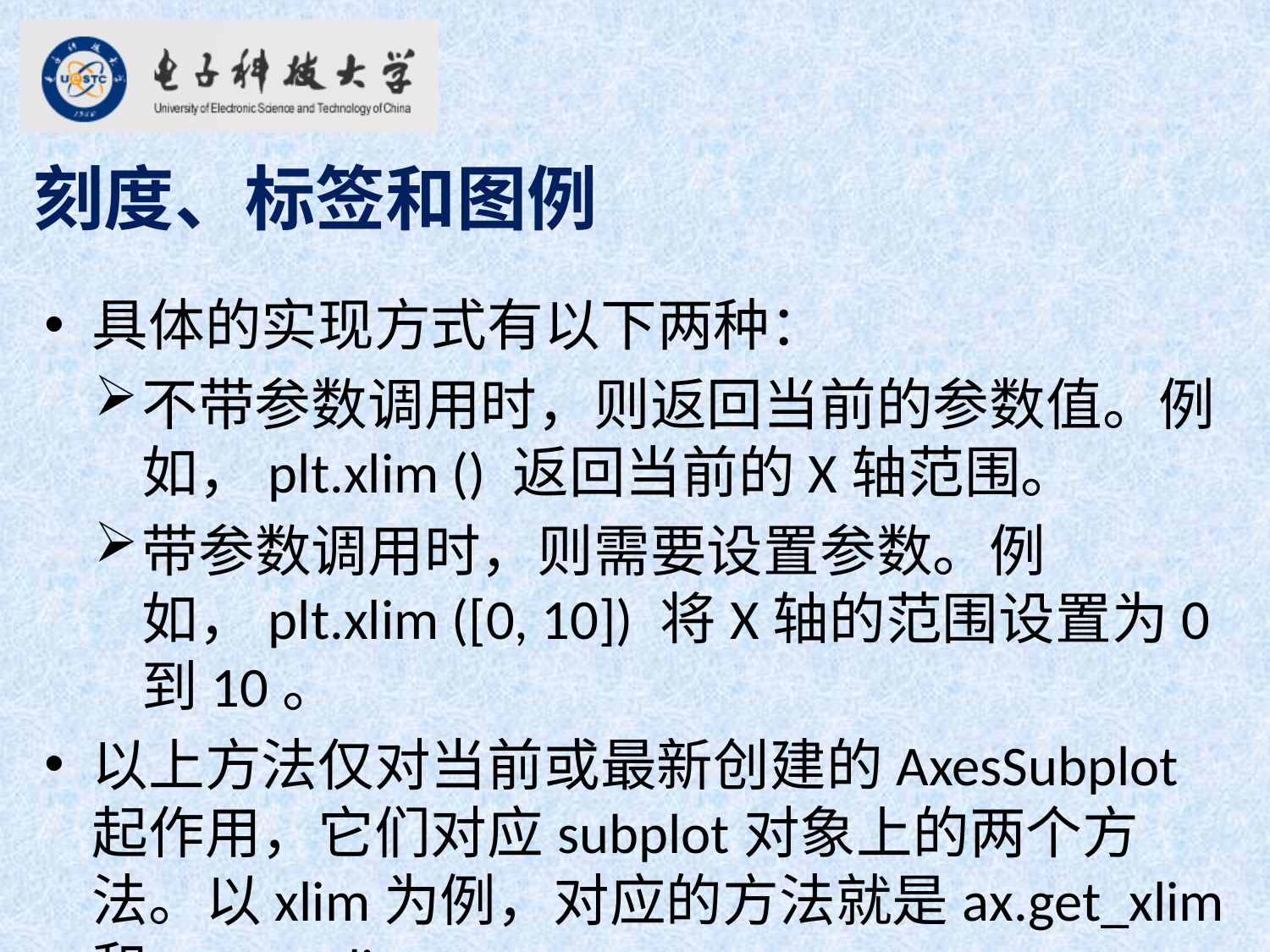

刻度、标签和图例

具体的实现方式有以下两种：
不带参数调用时，则返回当前的参数值。例如，plt.xlim () 返回当前的X轴范围。
带参数调用时，则需要设置参数。例如，plt.xlim ([0, 10]) 将X轴的范围设置为0到10。
以上方法仅对当前或最新创建的AxesSubplot起作用，它们对应subplot对象上的两个方法。以xlim为例，对应的方法就是ax.get_xlim和ax.set_xlim。